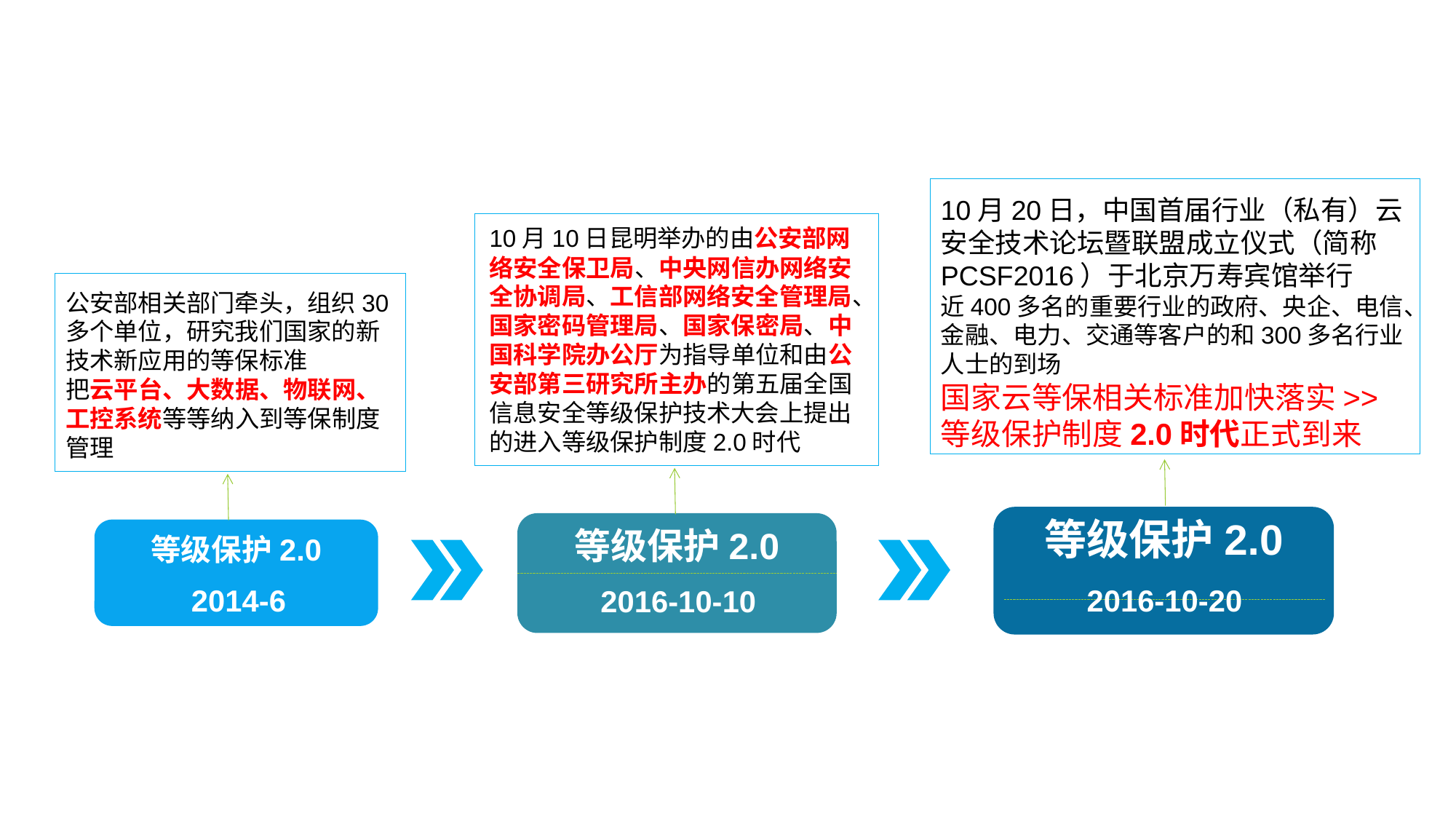

10月20日，中国首届行业（私有）云安全技术论坛暨联盟成立仪式（简称PCSF2016）于北京万寿宾馆举行
近400多名的重要行业的政府、央企、电信、金融、电力、交通等客户的和300多名行业人士的到场
国家云等保相关标准加快落实>>等级保护制度2.0时代正式到来

10月10日昆明举办的由公安部网络安全保卫局、中央网信办网络安全协调局、工信部网络安全管理局、国家密码管理局、国家保密局、中国科学院办公厅为指导单位和由公安部第三研究所主办的第五届全国信息安全等级保护技术大会上提出的进入等级保护制度2.0时代

公安部相关部门牵头，组织30多个单位，研究我们国家的新技术新应用的等保标准
把云平台、大数据、物联网、工控系统等等纳入到等保制度管理
等级保护2.0

等级保护2.0

等级保护2.0

2014-6
2016-10-20
2016-10-10